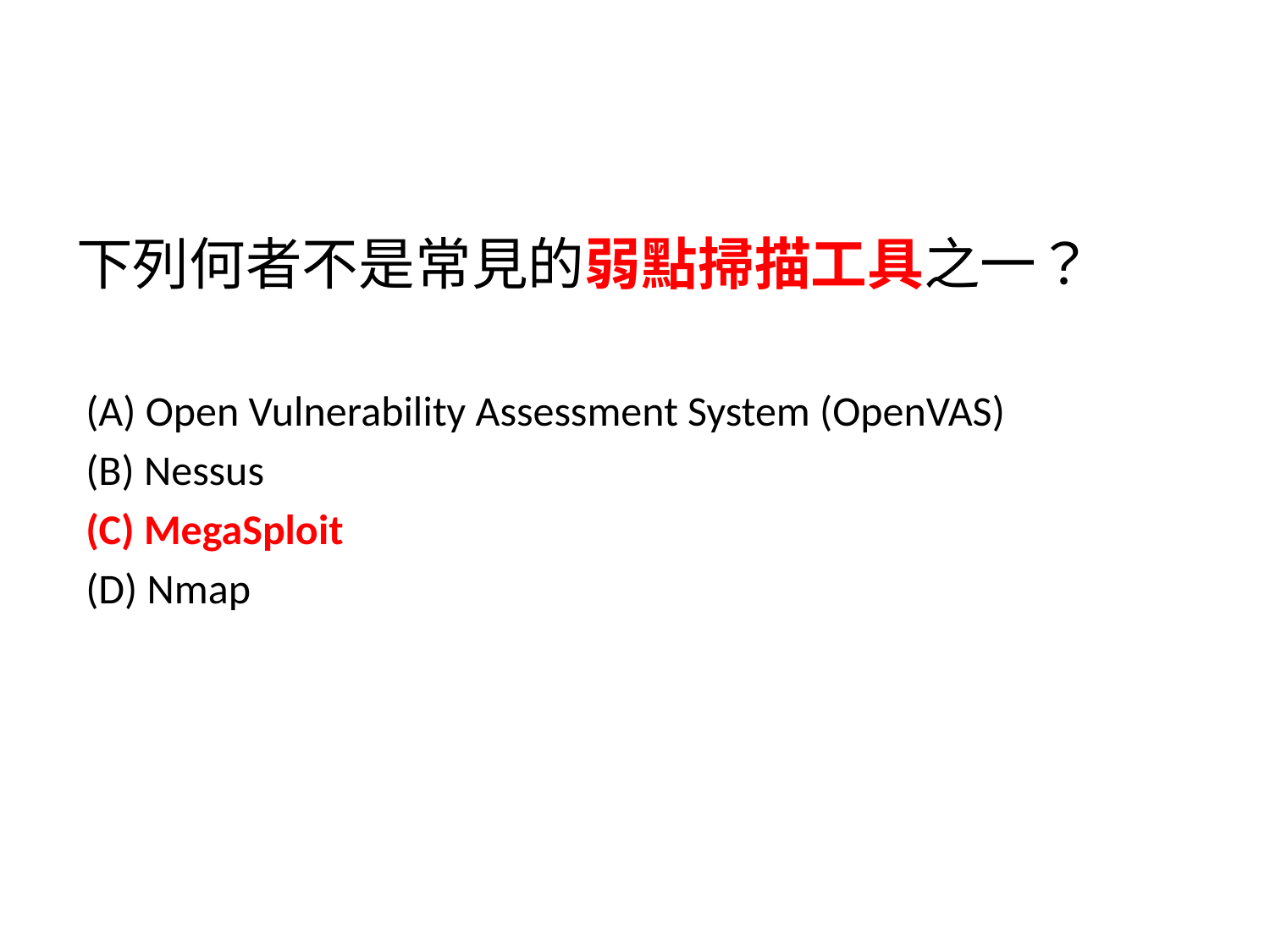

下列何者不是常見的弱點掃描工具之一？

 (A) Open Vulnerability Assessment System (OpenVAS)
 (B) Nessus
 (C) MegaSploit
 (D) Nmap